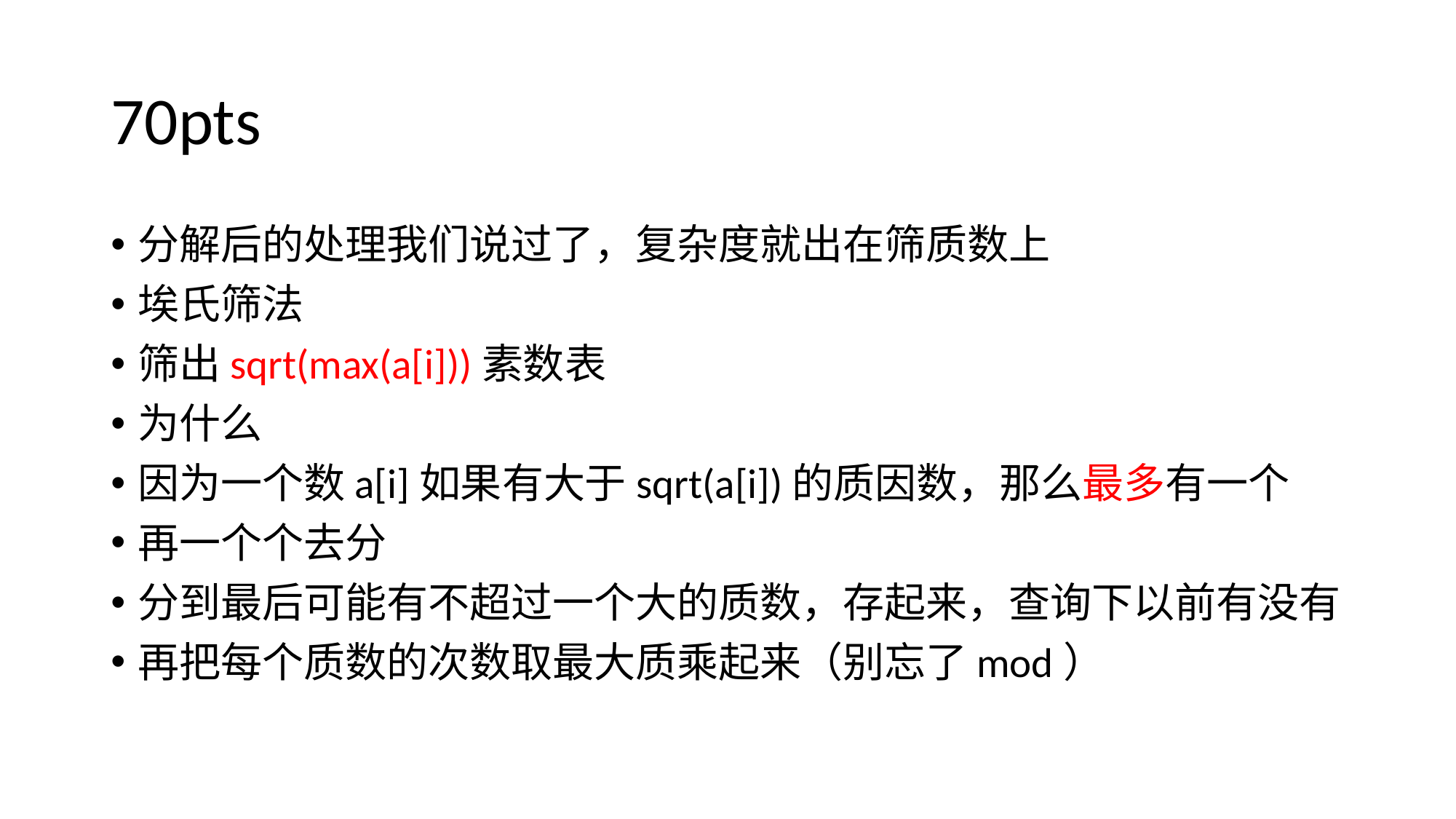

# 70pts
分解后的处理我们说过了，复杂度就出在筛质数上
埃氏筛法
筛出sqrt(max(a[i]))素数表
为什么
因为一个数a[i]如果有大于sqrt(a[i])的质因数，那么最多有一个
再一个个去分
分到最后可能有不超过一个大的质数，存起来，查询下以前有没有
再把每个质数的次数取最大质乘起来（别忘了mod）